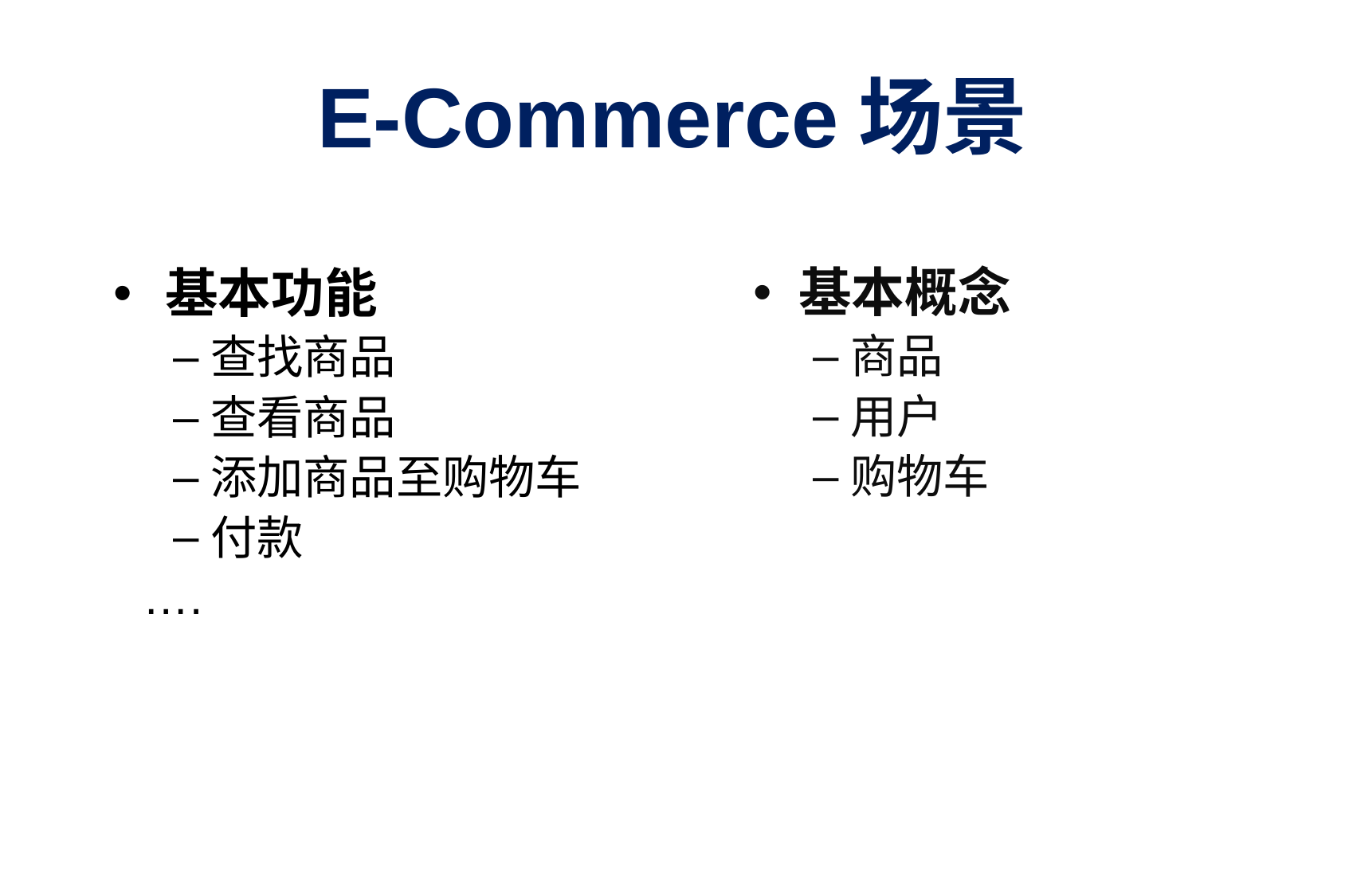

# E-Commerce场景
基本概念
商品
用户
购物车
基本功能
查找商品
查看商品
添加商品至购物车
付款
….